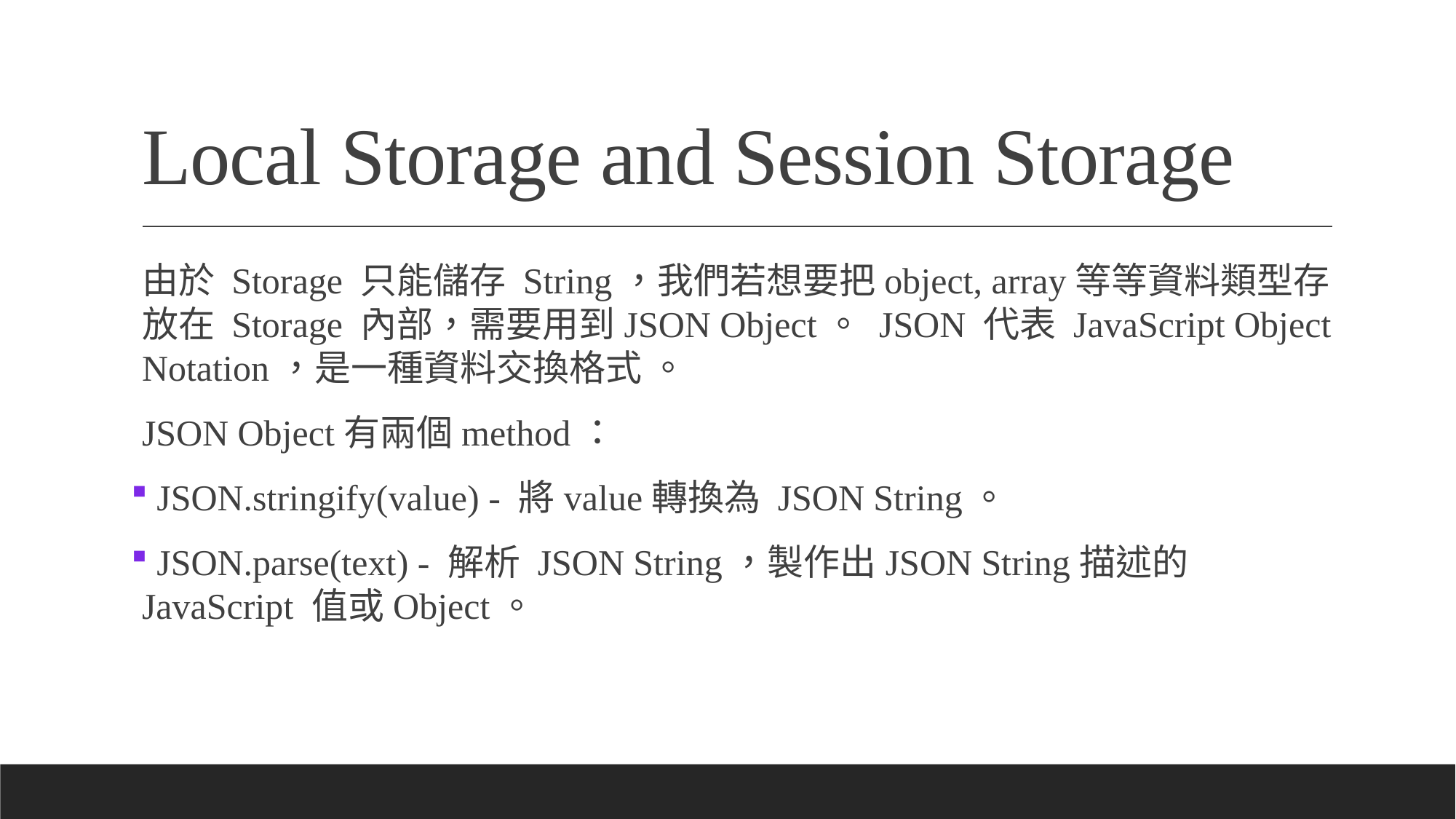

# Local Storage and Session Storage
由於 Storage 只能儲存 String，我們若想要把object, array等等資料類型存放在 Storage 內部，需要用到JSON Object。 JSON 代表 JavaScript Object Notation，是一種資料交換格式 。
JSON Object有兩個method：
 JSON.stringify(value) - 將value轉換為 JSON String。
 JSON.parse(text) - 解析 JSON String，製作出JSON String描述的 JavaScript 值或Object。